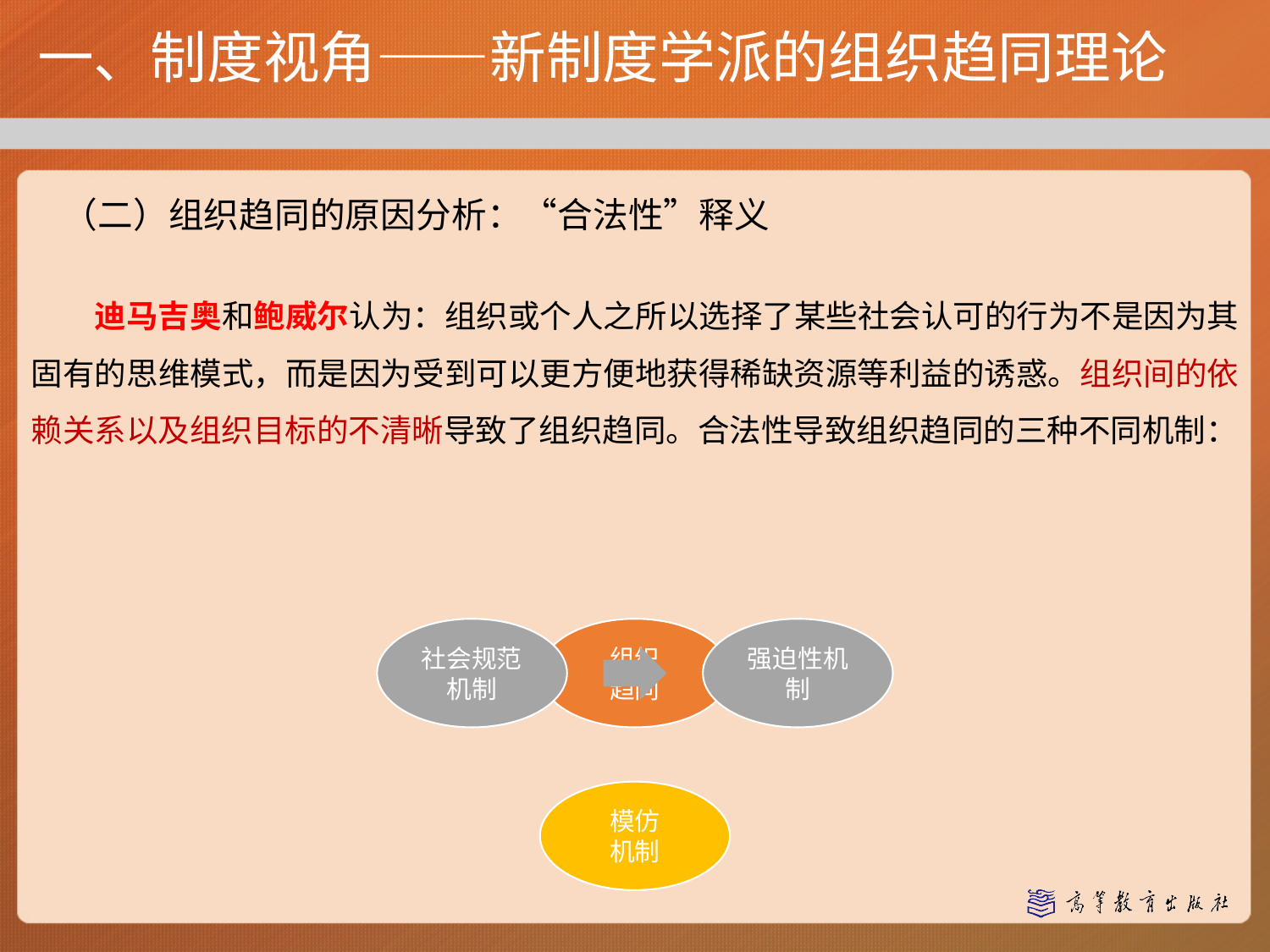

一、制度视角——新制度学派的组织趋同理论
（二）组织趋同的原因分析：“合法性”释义
迪马吉奥和鲍威尔认为：组织或个人之所以选择了某些社会认可的行为不是因为其固有的思维模式，而是因为受到可以更方便地获得稀缺资源等利益的诱惑。组织间的依赖关系以及组织目标的不清晰导致了组织趋同。合法性导致组织趋同的三种不同机制：
组织
趋同
强迫性机制
模仿
机制
社会规范机制